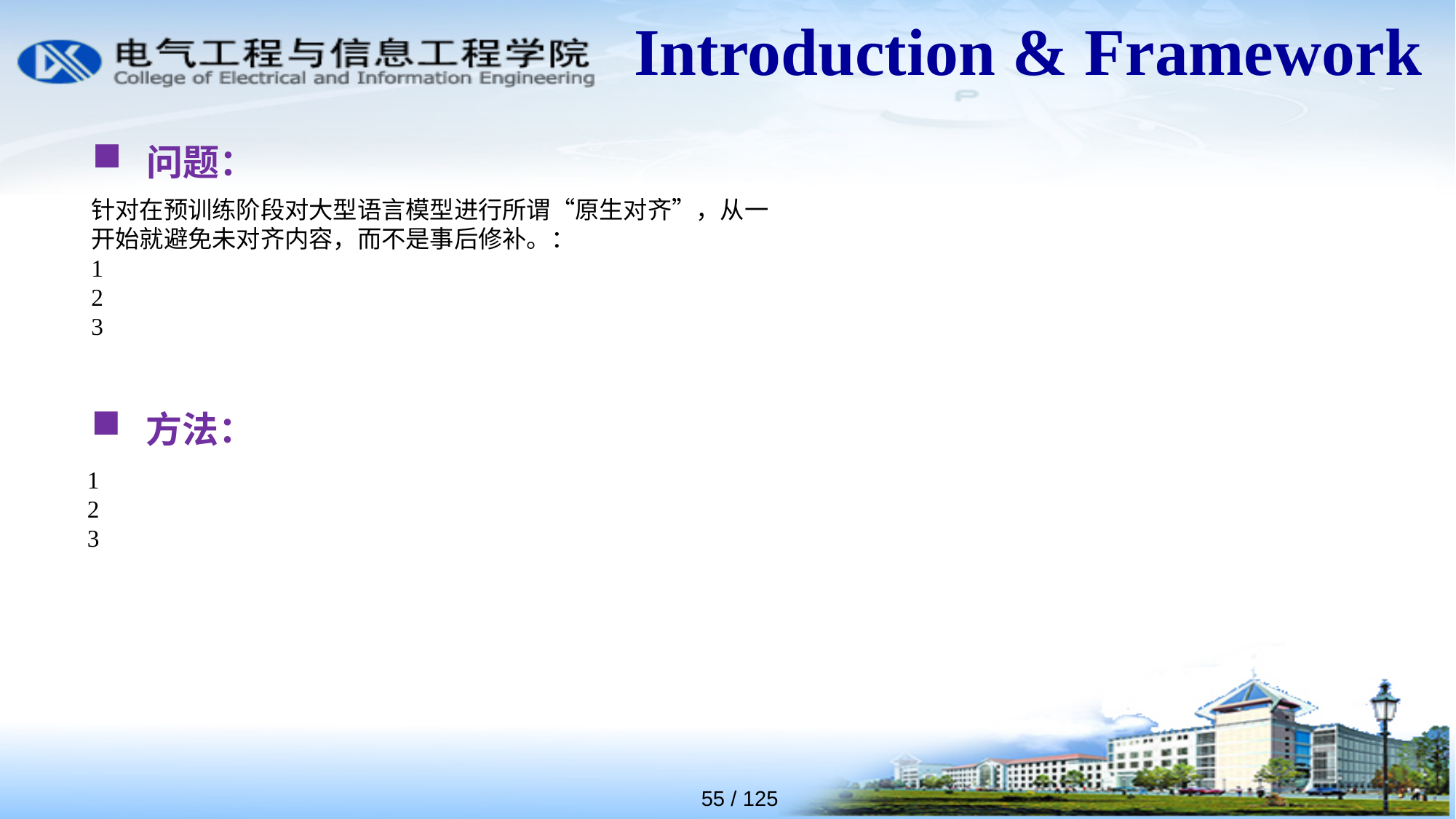

Introduction & Framework
问题：
针对在预训练阶段对大型语言模型进行所谓“原生对齐”，从一开始就避免未对齐内容，而不是事后修补。：
1
2
3
方法：
1
2
3
55 / 125